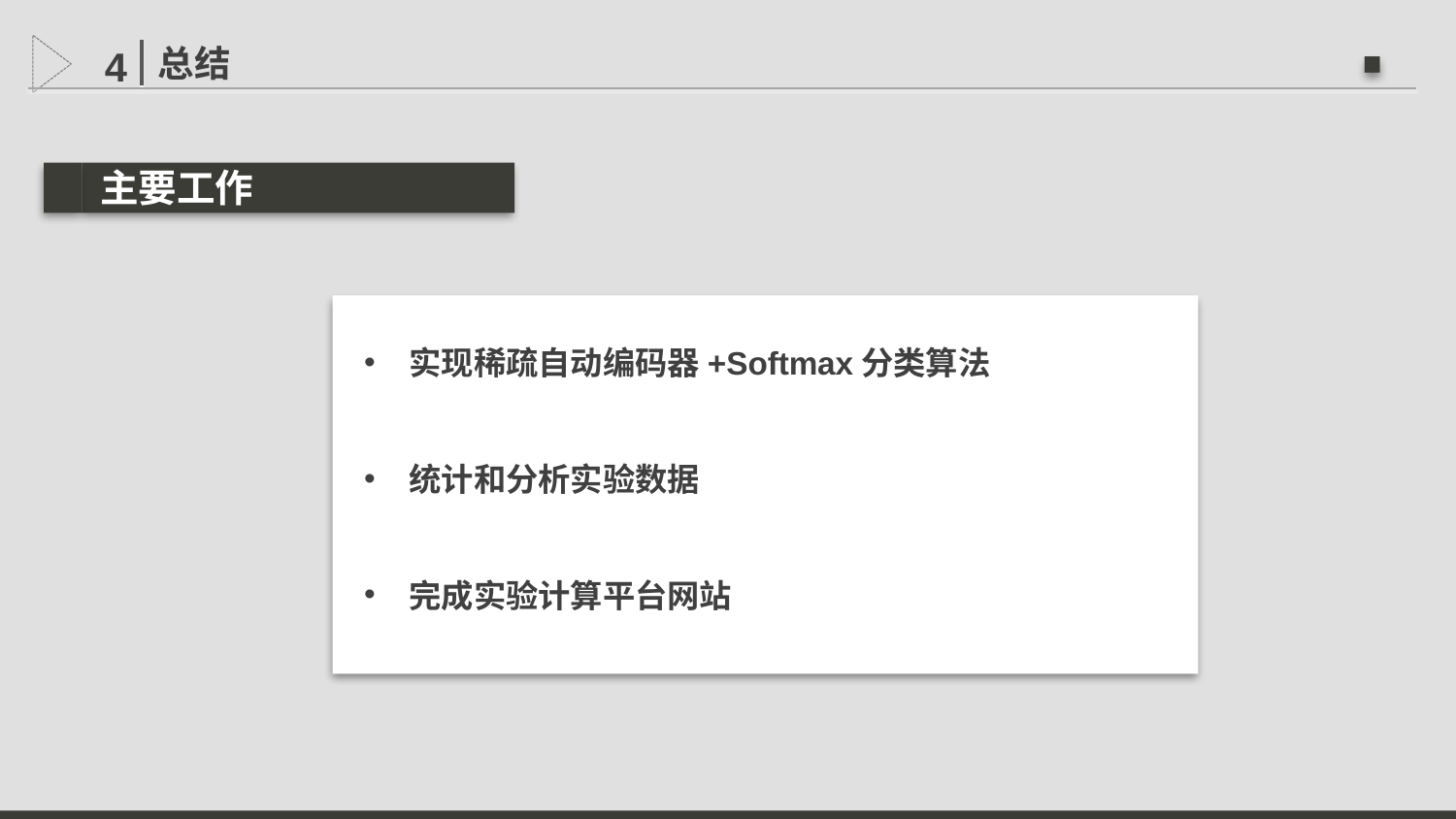

·

总结
4

主要工作

实现稀疏自动编码器+Softmax分类算法

统计和分析实验数据

完成实验计算平台网站